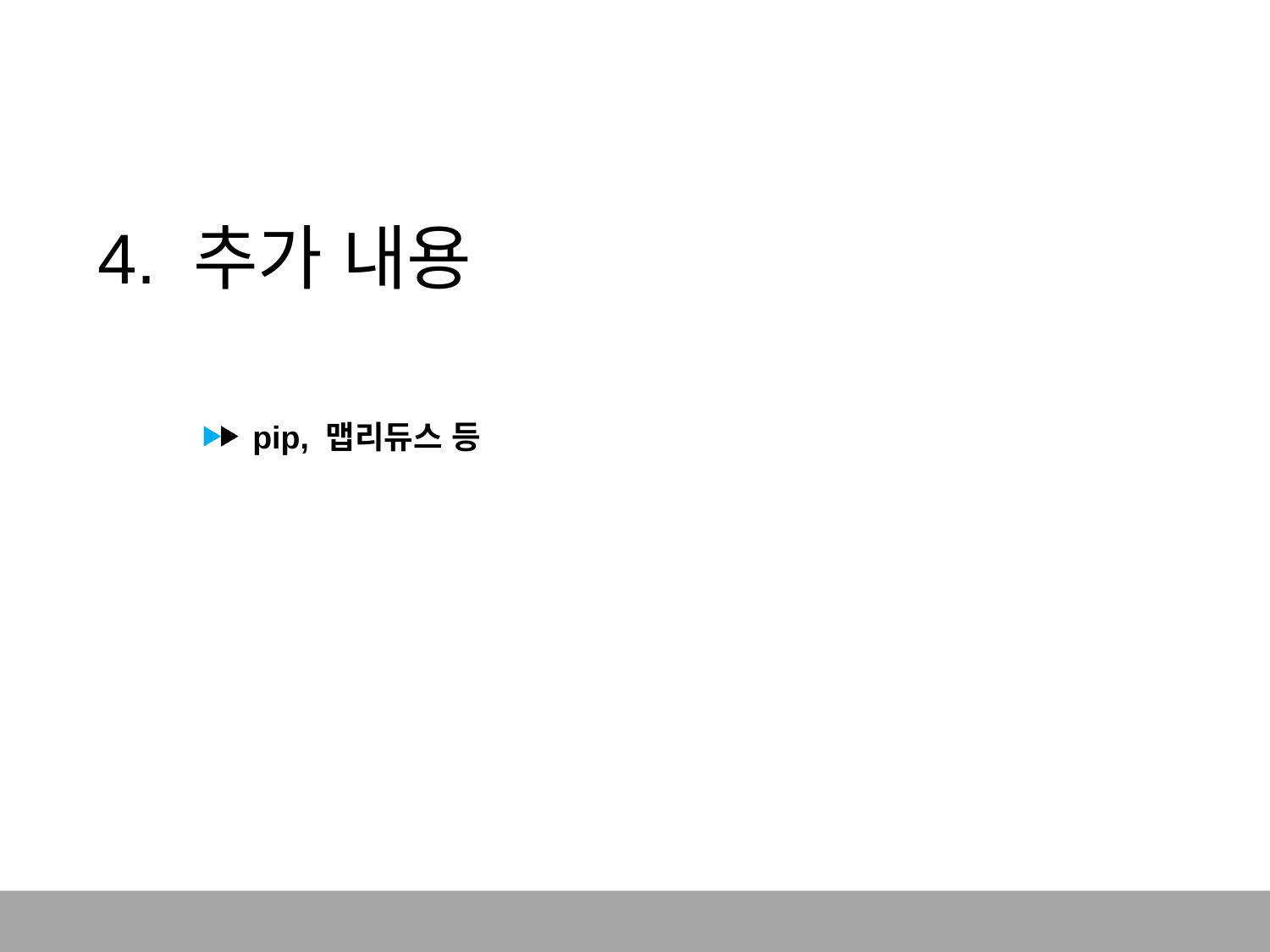

# 4. 추가 내용
pip, 맵리듀스 등